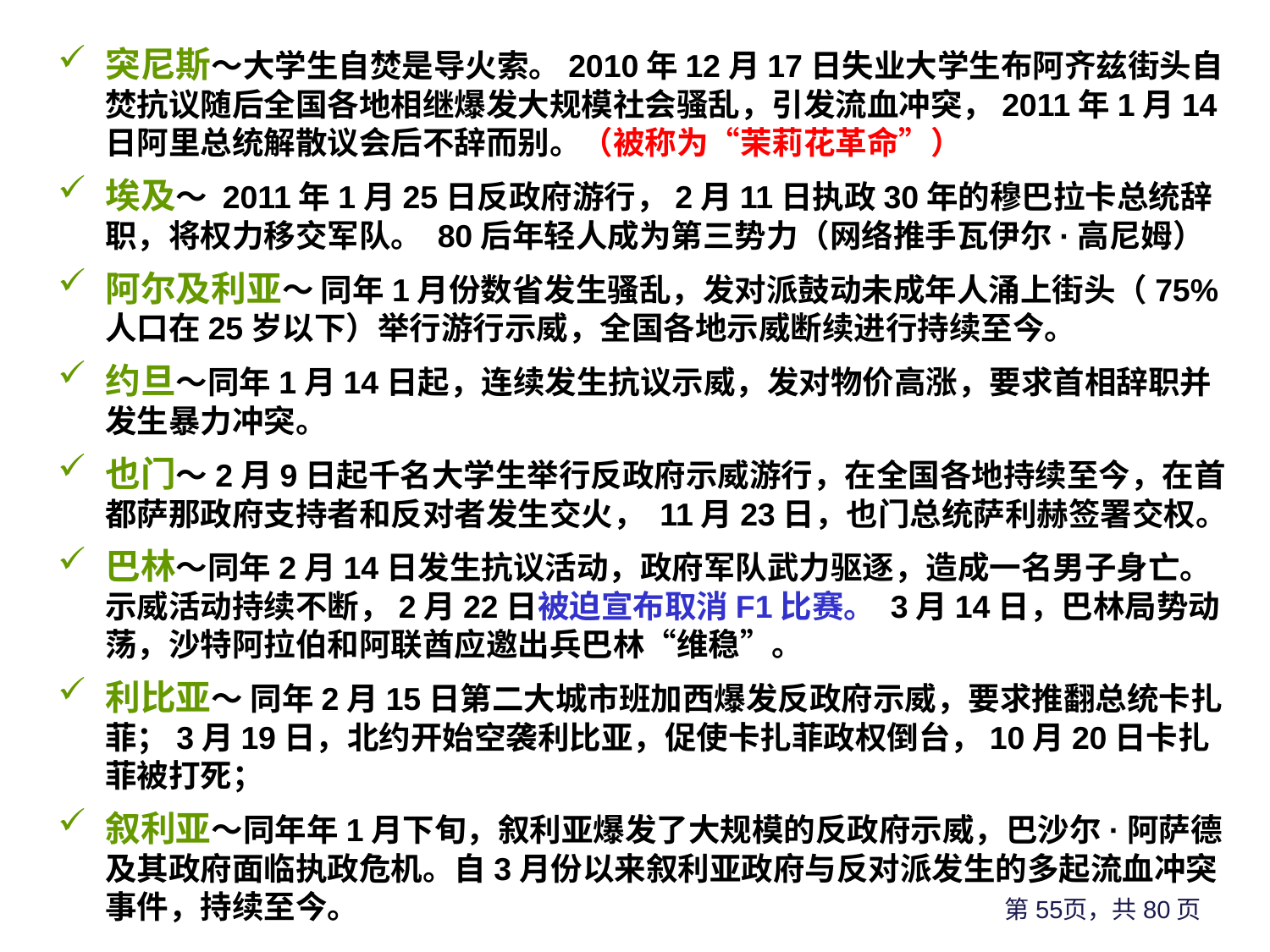

突尼斯～大学生自焚是导火索。2010年12月17日失业大学生布阿齐兹街头自焚抗议随后全国各地相继爆发大规模社会骚乱，引发流血冲突，2011年1月14日阿里总统解散议会后不辞而别。（被称为“茉莉花革命”）
埃及～ 2011年1月25日反政府游行，2月11日执政30年的穆巴拉卡总统辞职，将权力移交军队。 80后年轻人成为第三势力（网络推手瓦伊尔·高尼姆）
阿尔及利亚～ 同年1月份数省发生骚乱，发对派鼓动未成年人涌上街头（75%人口在25岁以下）举行游行示威，全国各地示威断续进行持续至今。
约旦～同年1月14日起，连续发生抗议示威，发对物价高涨，要求首相辞职并发生暴力冲突。
也门～2月9日起千名大学生举行反政府示威游行，在全国各地持续至今，在首都萨那政府支持者和反对者发生交火， 11月23日，也门总统萨利赫签署交权。
巴林～同年2月14日发生抗议活动，政府军队武力驱逐，造成一名男子身亡。示威活动持续不断，2月22日被迫宣布取消F1比赛。 3月14日，巴林局势动荡，沙特阿拉伯和阿联酋应邀出兵巴林“维稳”。
利比亚～ 同年2月15日第二大城市班加西爆发反政府示威，要求推翻总统卡扎菲；3月19日，北约开始空袭利比亚，促使卡扎菲政权倒台，10月20日卡扎菲被打死；
叙利亚～同年年1月下旬，叙利亚爆发了大规模的反政府示威，巴沙尔·阿萨德及其政府面临执政危机。自3月份以来叙利亚政府与反对派发生的多起流血冲突事件，持续至今。
第55页，共80页